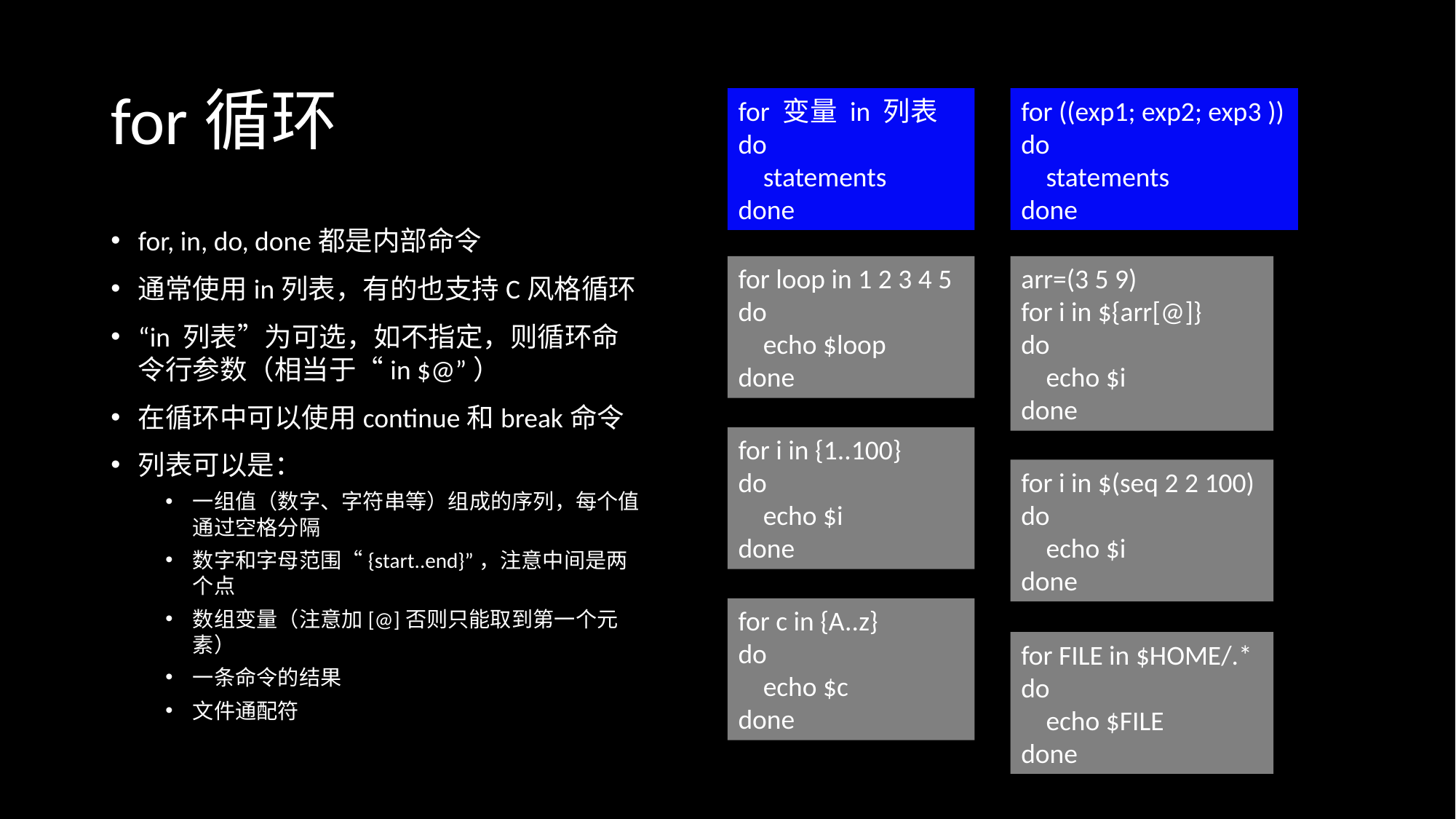

# for循环
for 变量 in 列表
do
    statements
done
for ((exp1; exp2; exp3 ))
do
    statements
done
for, in, do, done都是内部命令
通常使用in列表，有的也支持C风格循环
“in 列表”为可选，如不指定，则循环命令行参数（相当于“in $@”）
在循环中可以使用continue和break命令
列表可以是：
一组值（数字、字符串等）组成的序列，每个值通过空格分隔
数字和字母范围“{start..end}”，注意中间是两个点
数组变量（注意加[@]否则只能取到第一个元素）
一条命令的结果
文件通配符
for loop in 1 2 3 4 5
do
    echo $loop
done
arr=(3 5 9)
for i in ${arr[@]}
do
    echo $i
done
for i in {1..100}
do
    echo $i
done
for i in $(seq 2 2 100)
do
    echo $i
done
for c in {A..z}
do
    echo $c
done
for FILE in $HOME/.*
do
    echo $FILE
done